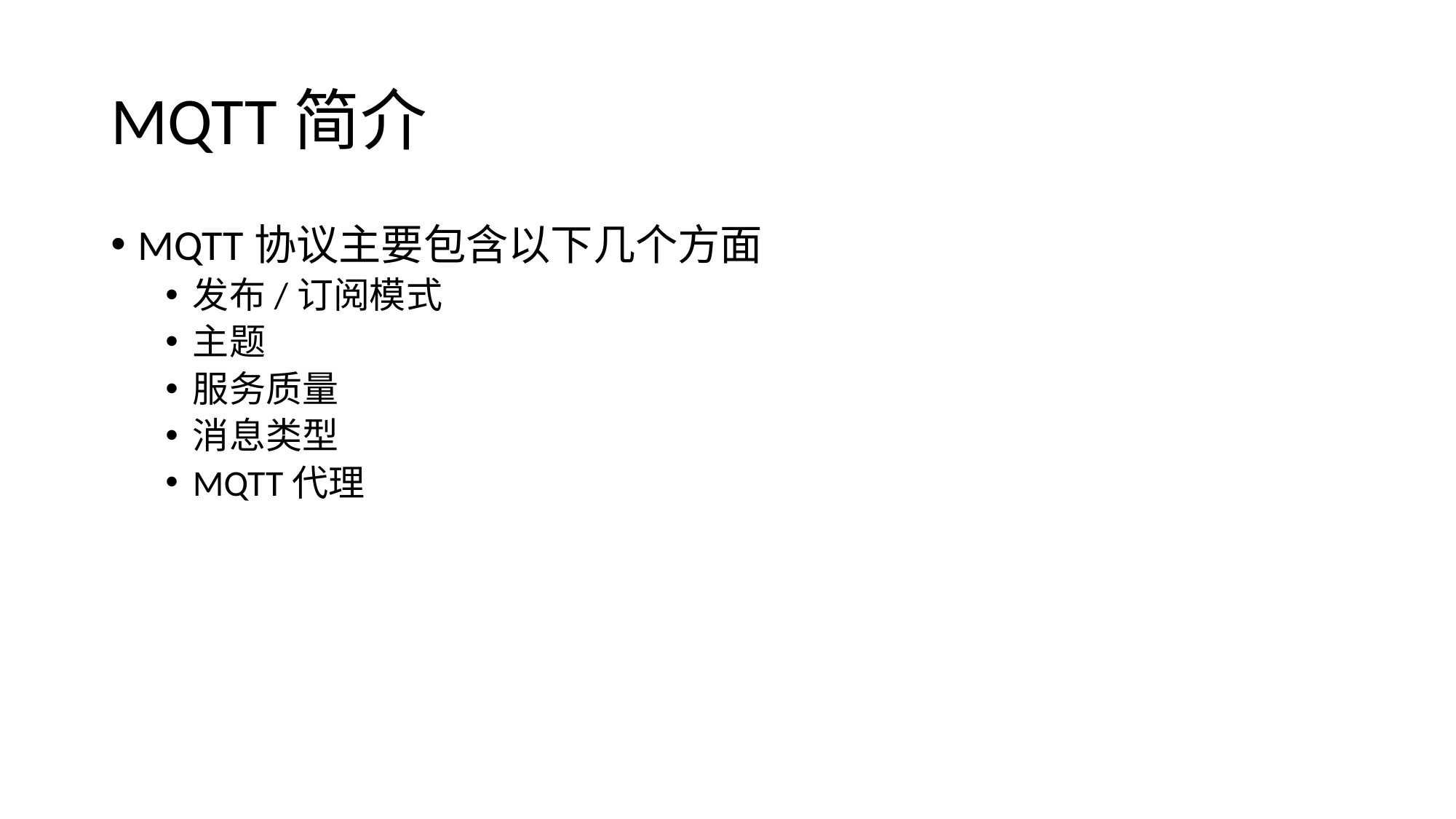

# MQTT简介
MQTT协议主要包含以下几个方面
发布/订阅模式
主题
服务质量
消息类型
MQTT代理